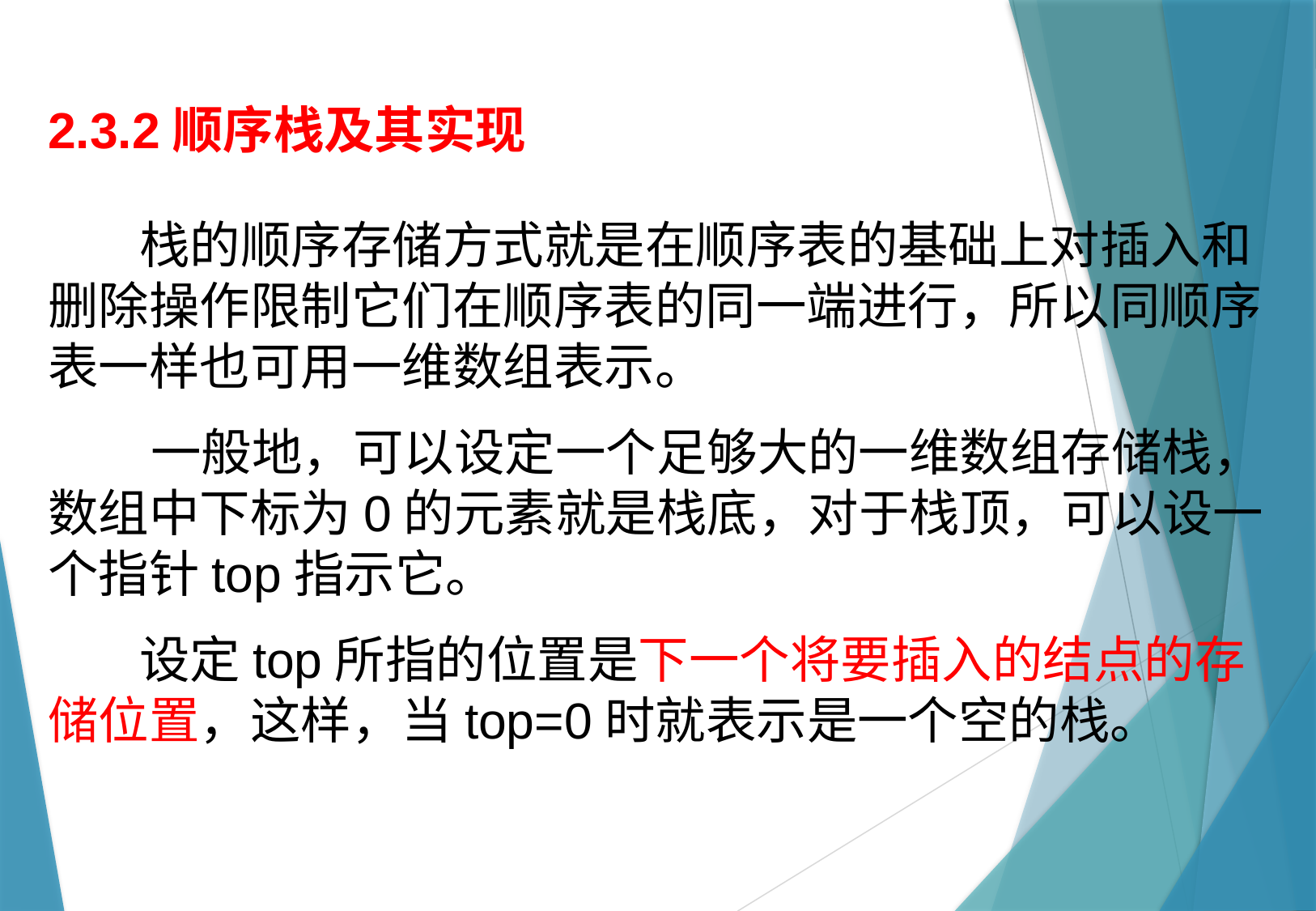

2.3.2顺序栈及其实现
       栈的顺序存储方式就是在顺序表的基础上对插入和删除操作限制它们在顺序表的同一端进行，所以同顺序表一样也可用一维数组表示。
        一般地，可以设定一个足够大的一维数组存储栈，数组中下标为0的元素就是栈底，对于栈顶，可以设一个指针top指示它。
       设定top所指的位置是下一个将要插入的结点的存储位置，这样，当top=0时就表示是一个空的栈。